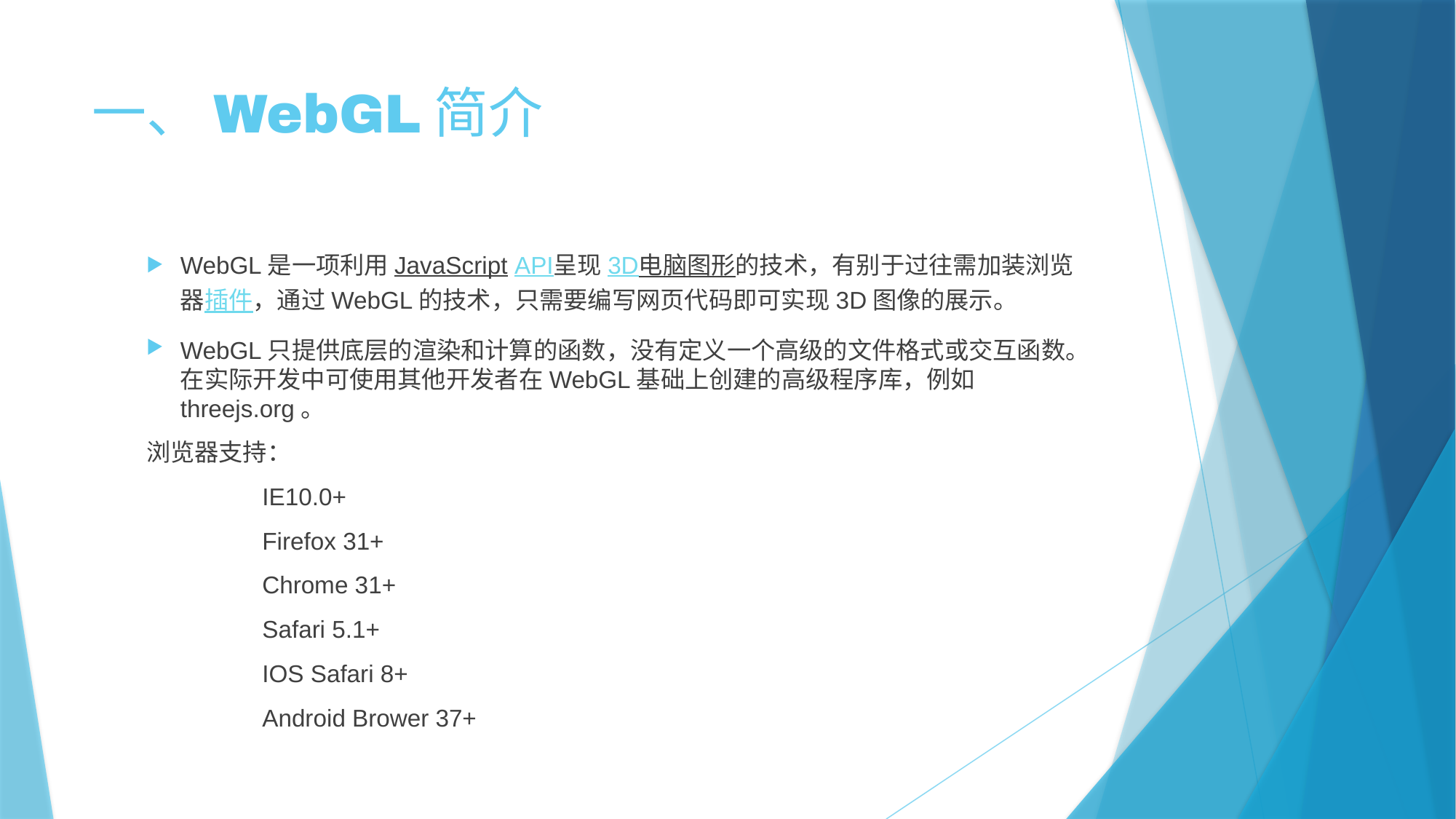

# 一、WebGL简介

WebGL是一项利用JavaScript API呈现3D电脑图形的技术，有别于过往需加装浏览器插件，通过WebGL的技术，只需要编写网页代码即可实现3D图像的展示。
WebGL只提供底层的渲染和计算的函数，没有定义一个高级的文件格式或交互函数。在实际开发中可使用其他开发者在WebGL基础上创建的高级程序库，例如threejs.org。
浏览器支持：
   	 IE10.0+
 	 Firefox 31+
	 Chrome 31+
	 Safari 5.1+
	 IOS Safari 8+
	 Android Brower 37+